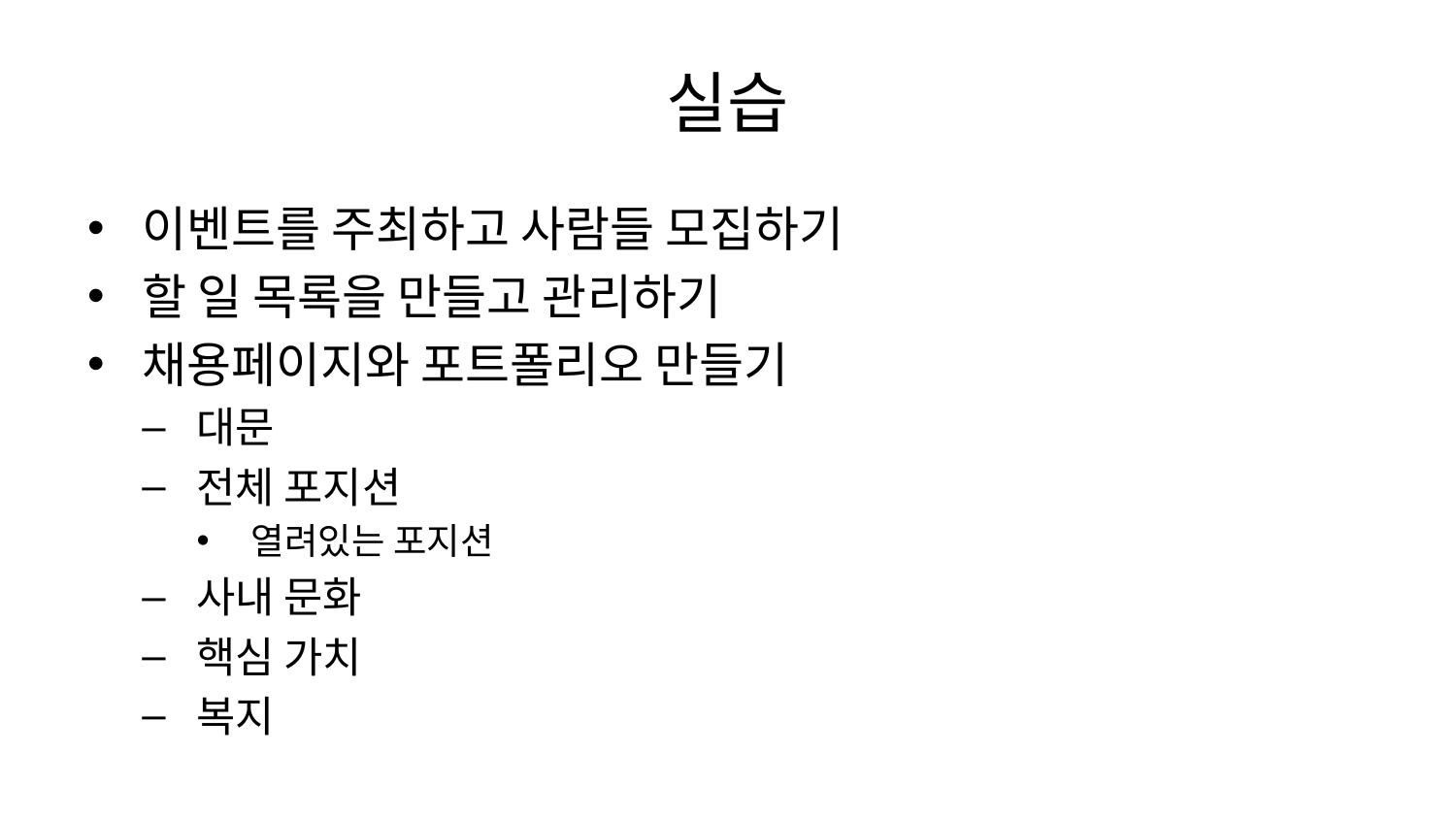

# 실습
이벤트를 주최하고 사람들 모집하기
할 일 목록을 만들고 관리하기
채용페이지와 포트폴리오 만들기
대문
전체 포지션
열려있는 포지션
사내 문화
핵심 가치
복지